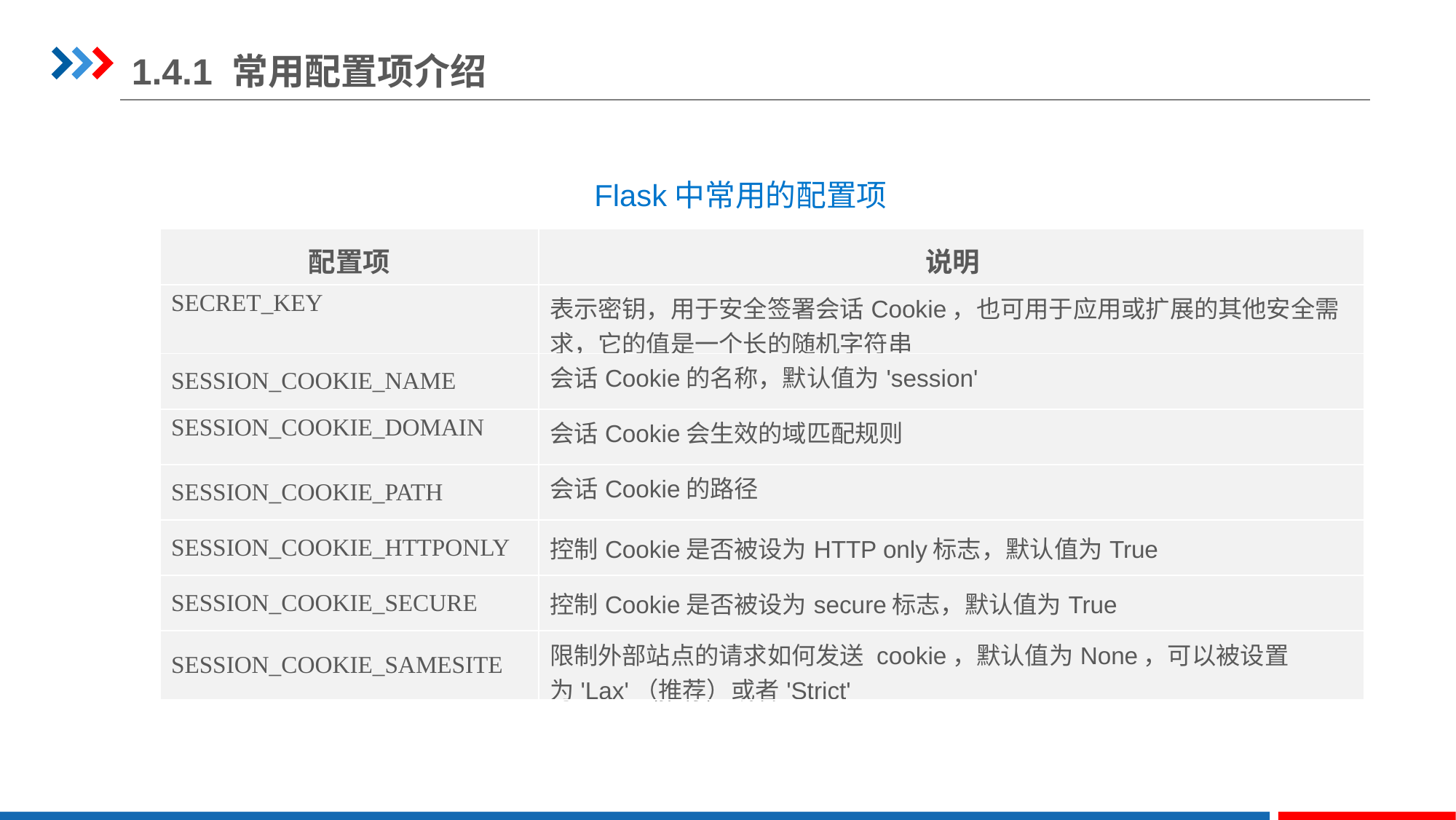

1.4.1 常用配置项介绍
Flask中常用的配置项
| 配置项 | 说明 |
| --- | --- |
| SECRET\_KEY | 表示密钥，用于安全签署会话Cookie，也可用于应用或扩展的其他安全需求，它的值是一个长的随机字符串 |
| SESSION\_COOKIE\_NAME | 会话Cookie的名称，默认值为'session' |
| SESSION\_COOKIE\_DOMAIN | 会话Cookie会生效的域匹配规则 |
| SESSION\_COOKIE\_PATH | 会话Cookie的路径 |
| SESSION\_COOKIE\_HTTPONLY | 控制Cookie是否被设为HTTP only标志，默认值为True |
| SESSION\_COOKIE\_SECURE | 控制Cookie是否被设为secure标志，默认值为True |
| SESSION\_COOKIE\_SAMESITE | 限制外部站点的请求如何发送 cookie，默认值为None，可以被设置为'Lax'（推荐）或者'Strict' |